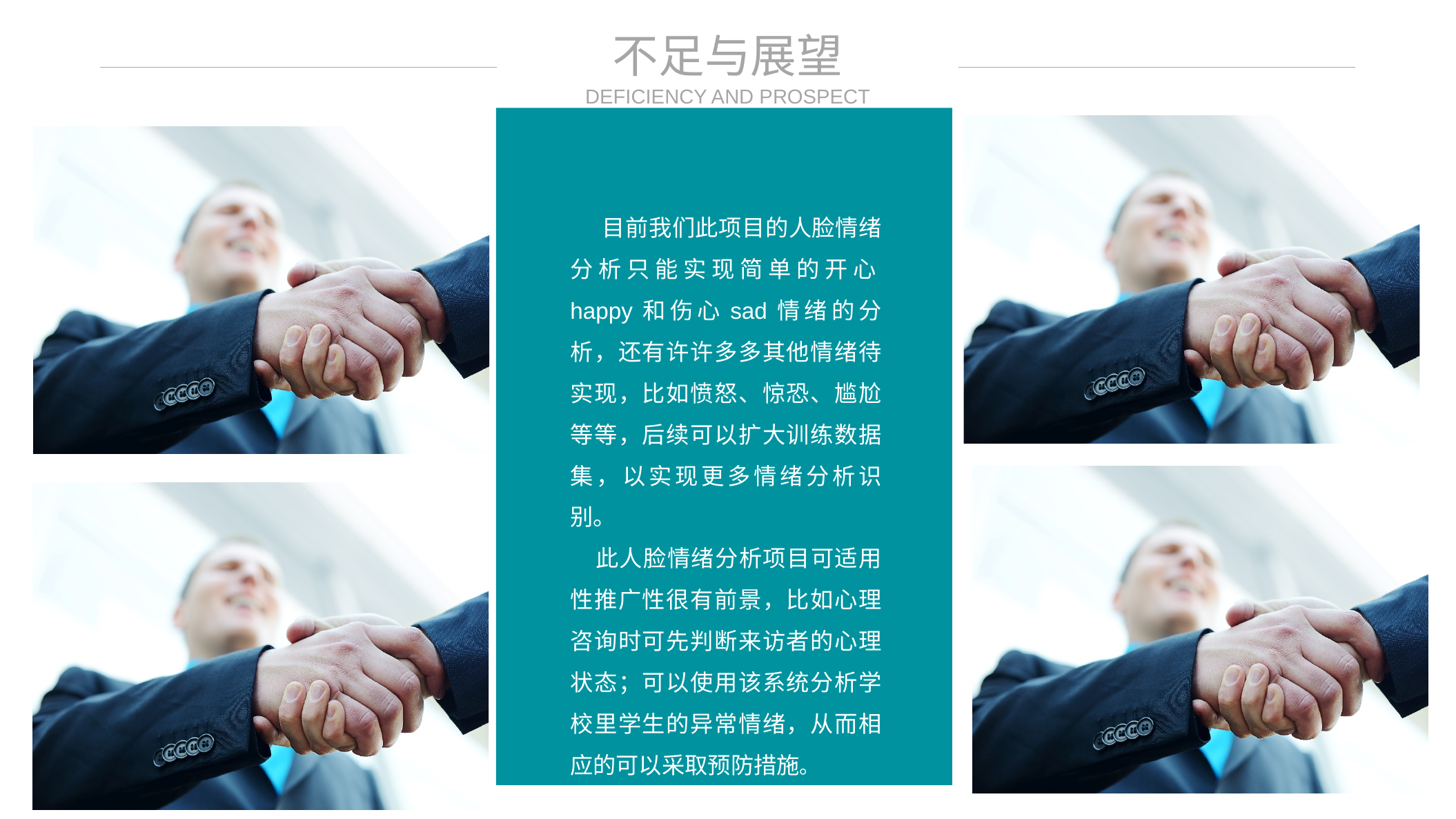

不足与展望
DEFICIENCY AND PROSPECT

     目前我们此项目的人脸情绪分析只能实现简单的开心happy和伤心sad情绪的分析，还有许许多多其他情绪待实现，比如愤怒、惊恐、尴尬等等，后续可以扩大训练数据集，以实现更多情绪分析识别。
   此人脸情绪分析项目可适用性推广性很有前景，比如心理咨询时可先判断来访者的心理状态；可以使用该系统分析学校里学生的异常情绪，从而相应的可以采取预防措施。

点击请替换文字内容
请替换文字内容，添加相关标题，修改文字内容，也可以直接复制你的内容到此。请替换文字内容，添加相关标题，修改文字内容，也可以直接复制你的内容到此。请替换文字内容，添加相关标题，修改文字内容，也可以直接复制你的内容到此。请替换文字内容，添加相关标题，修改文字内容，也可以直接复制你的内容到此。
点击请替换文字内容
请替换文字内容，添加相关标题，修改文字内容，也可以直接复制你的内容到此。请替换文字内容，添加相关标题，修改文字内容，也可以直接复制你的内容到此。请替换文字内容，添加相关标题，修改文字内容，也可以直接复制你的内容到此。请替换文字内容，添加相关标题，修改文字内容，也可以直接复制你的内容到此。